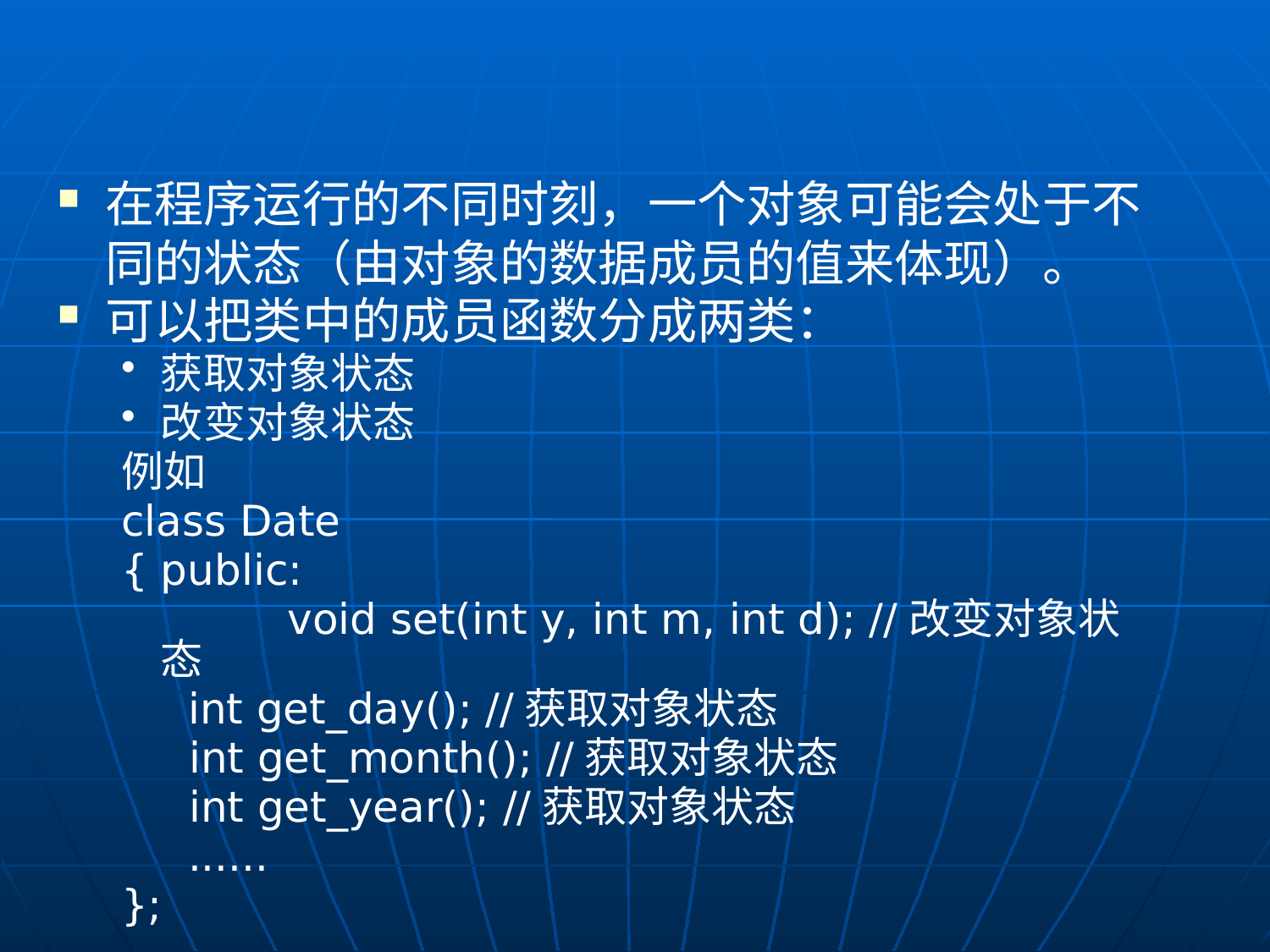

#
在程序运行的不同时刻，一个对象可能会处于不同的状态（由对象的数据成员的值来体现）。
可以把类中的成员函数分成两类：
获取对象状态
改变对象状态
例如
class Date
{	public:
		void set(int y, int m, int d); //改变对象状态
	  int get_day(); //获取对象状态
     int get_month(); //获取对象状态
     int get_year(); //获取对象状态
	  ......
};